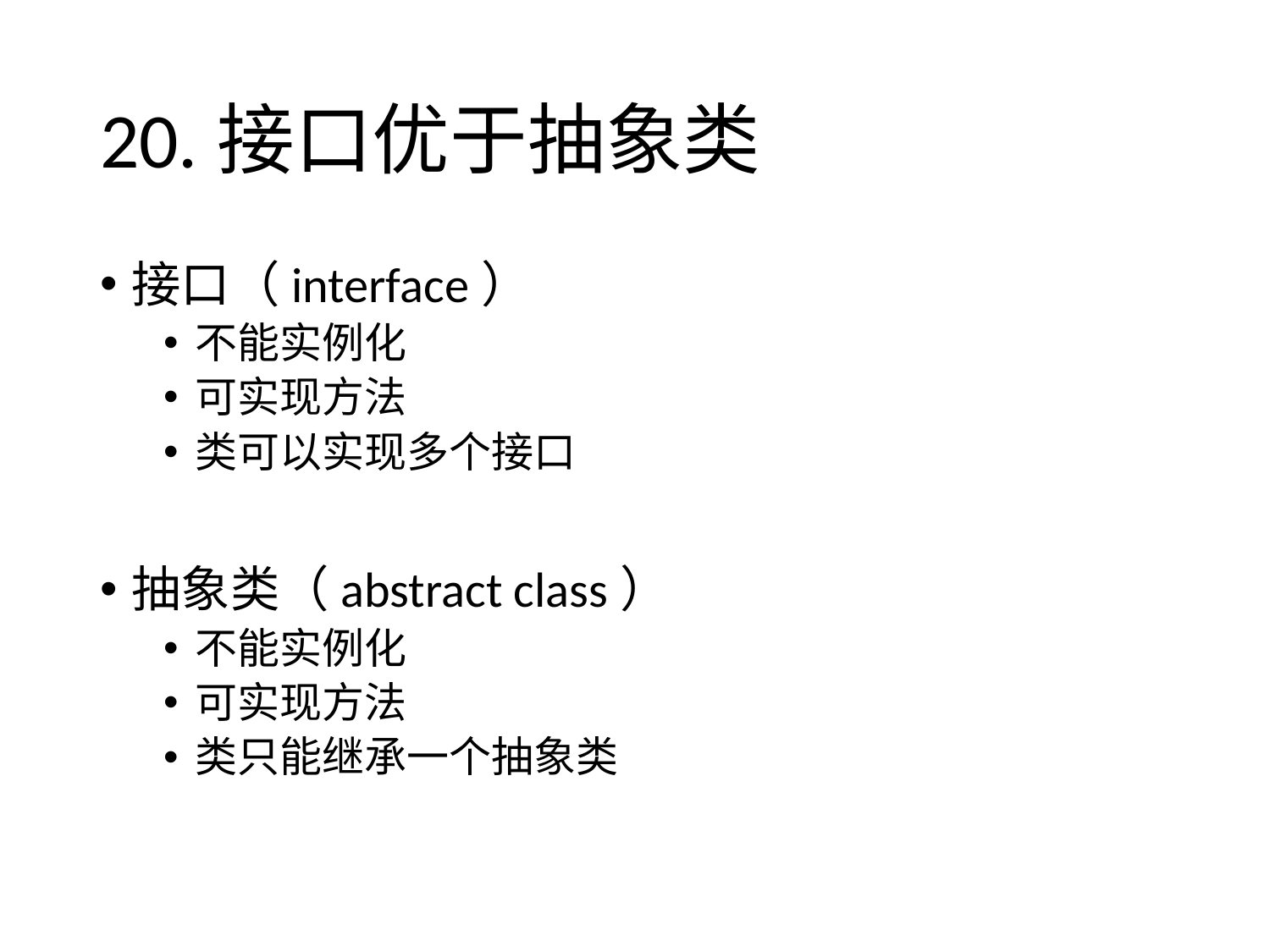

# 20.接口优于抽象类
接口（interface）
不能实例化
可实现方法
类可以实现多个接口

抽象类（abstract class）
不能实例化
可实现方法
类只能继承一个抽象类